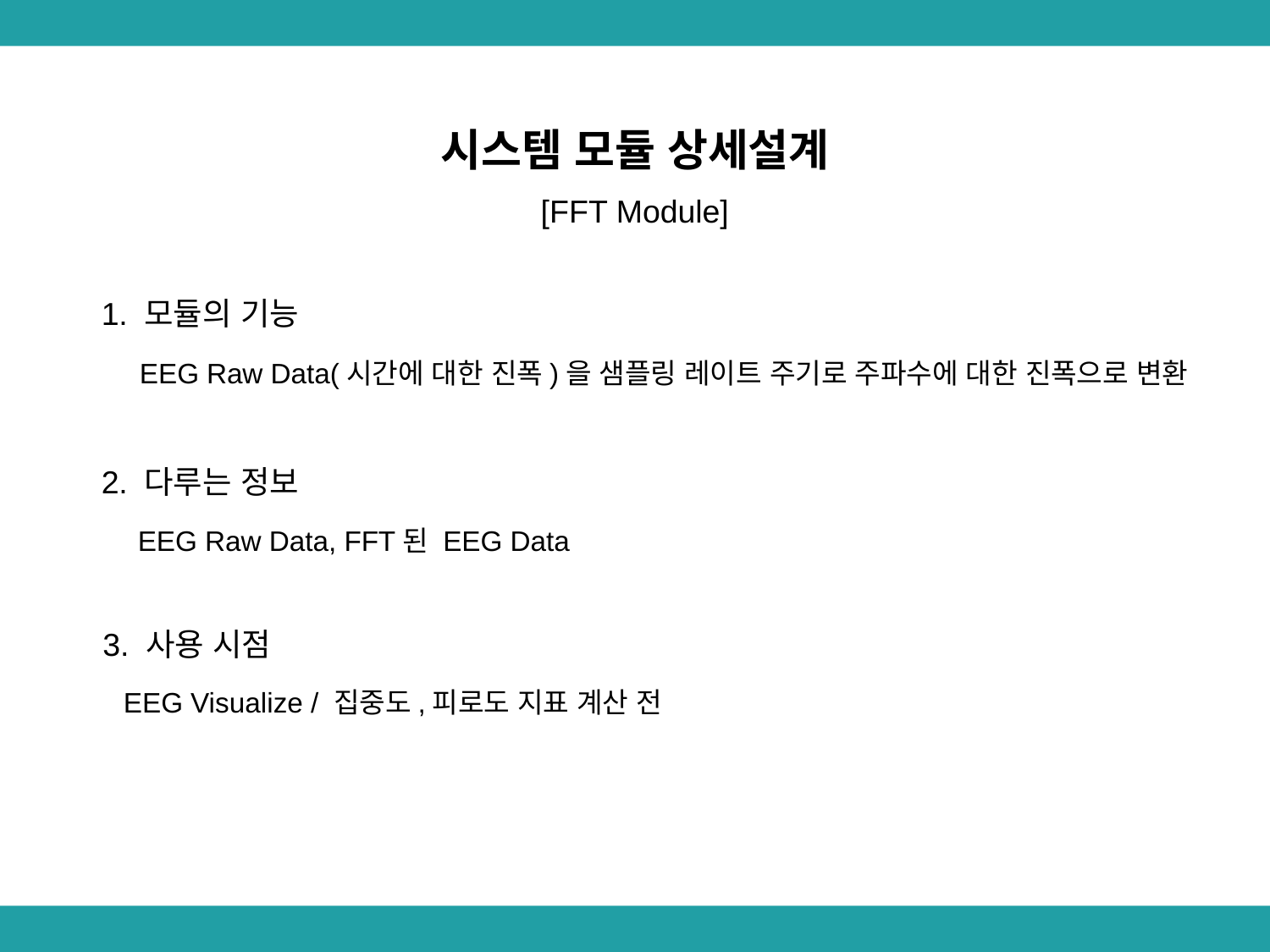

시스템 모듈 상세설계
[FFT Module]
          1. 모듈의 기능
	EEG Raw Data(시간에 대한 진폭)을 샘플링 레이트 주기로 주파수에 대한 진폭으로 변환
          2. 다루는 정보
 	EEG Raw Data, FFT된 EEG Data
          3. 사용 시점
              EEG Visualize / 집중도,피로도 지표 계산 전